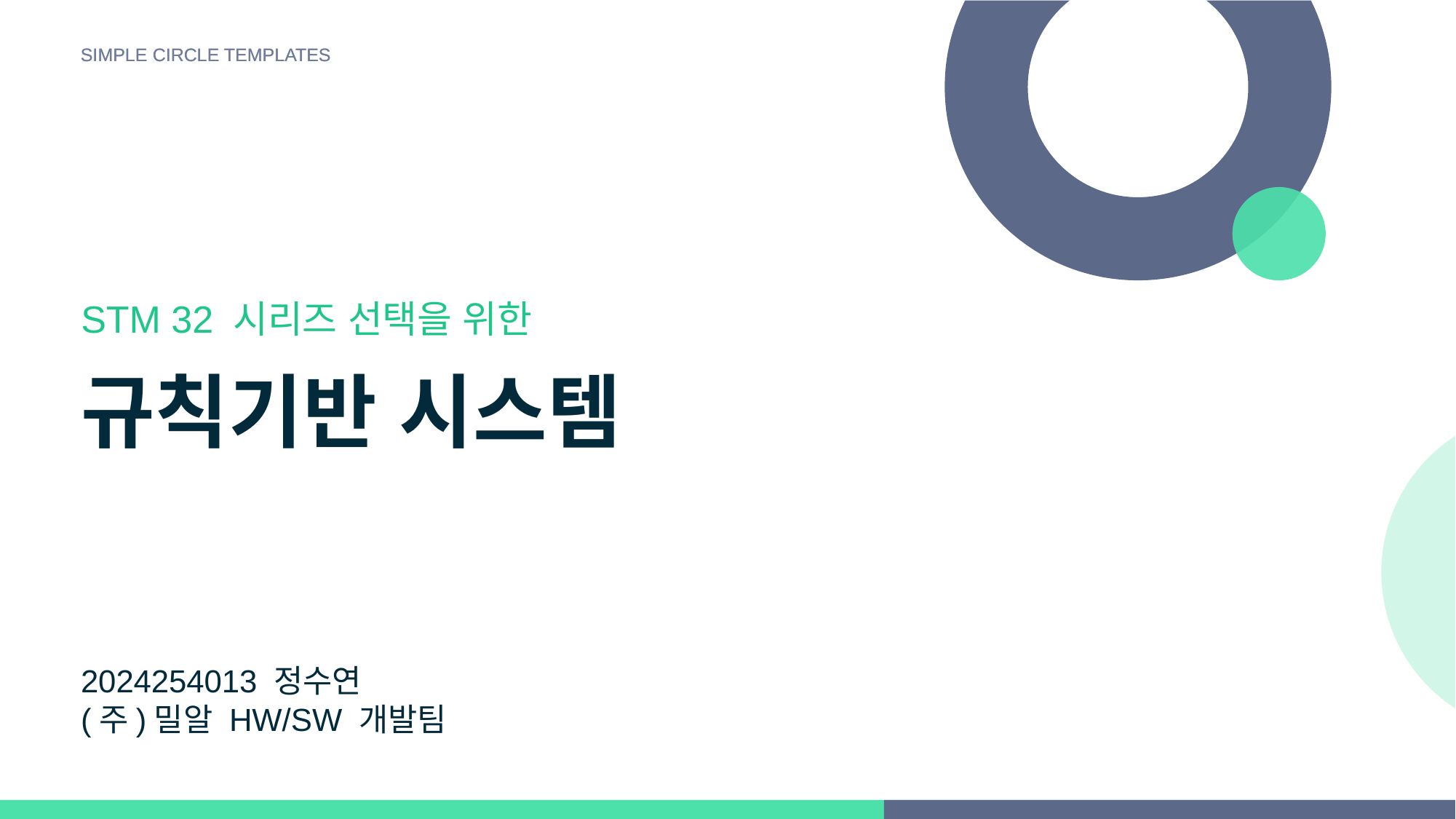

SIMPLE CIRCLE TEMPLATES
STM 32 시리즈 선택을 위한
# 규칙기반 시스템

2024254013 정수연
(주)밀알 HW/SW 개발팀